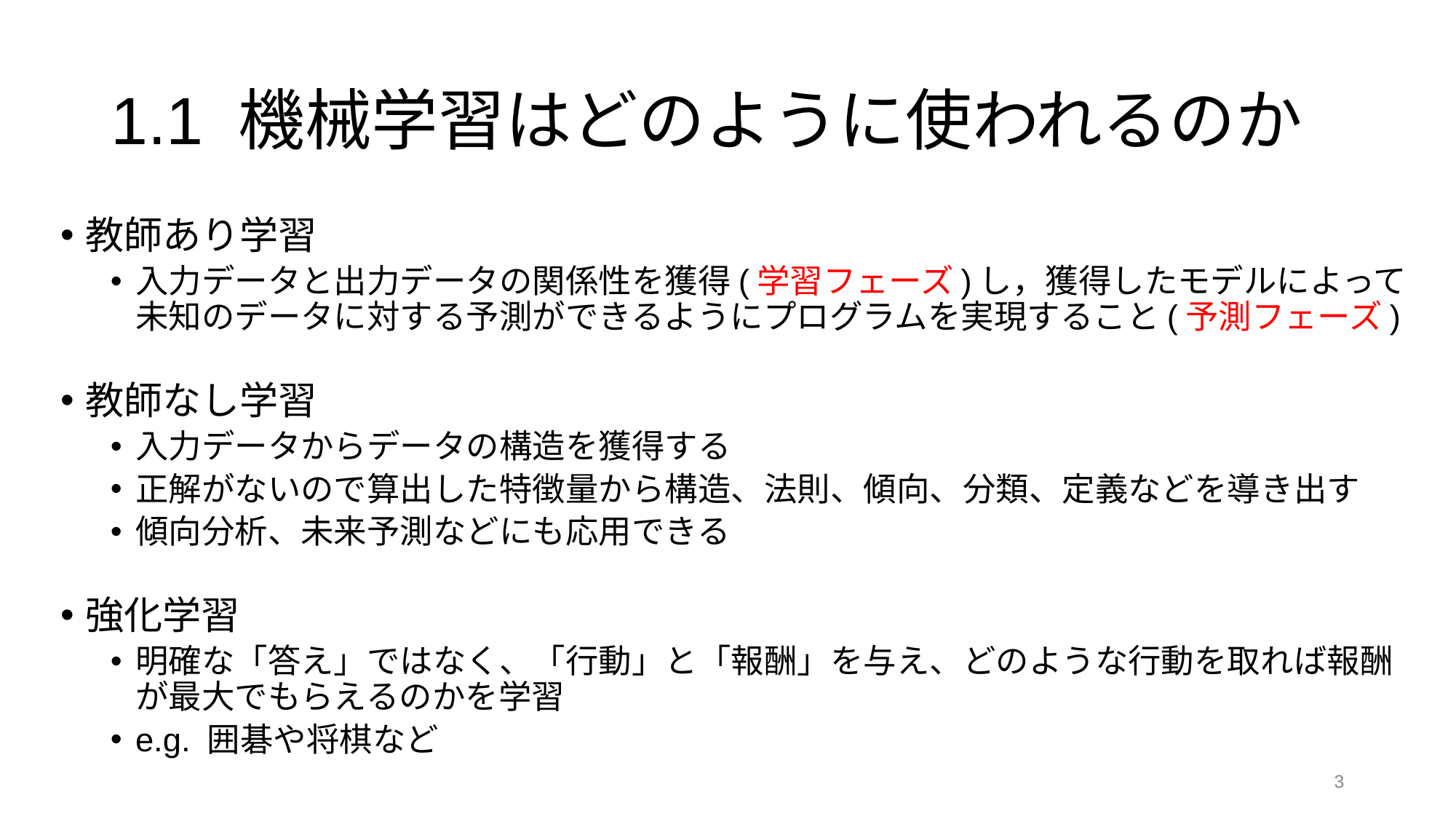

# 1.1 機械学習はどのように使われるのか
教師あり学習
入力データと出力データの関係性を獲得(学習フェーズ)し，獲得したモデルによって未知のデータに対する予測ができるようにプログラムを実現すること(予測フェーズ)

教師なし学習
入力データからデータの構造を獲得する
正解がないので算出した特徴量から構造、法則、傾向、分類、定義などを導き出す
傾向分析、未来予測などにも応用できる

強化学習
明確な「答え」ではなく、「行動」と「報酬」を与え、どのような行動を取れば報酬が最大でもらえるのかを学習
e.g. 囲碁や将棋など
3